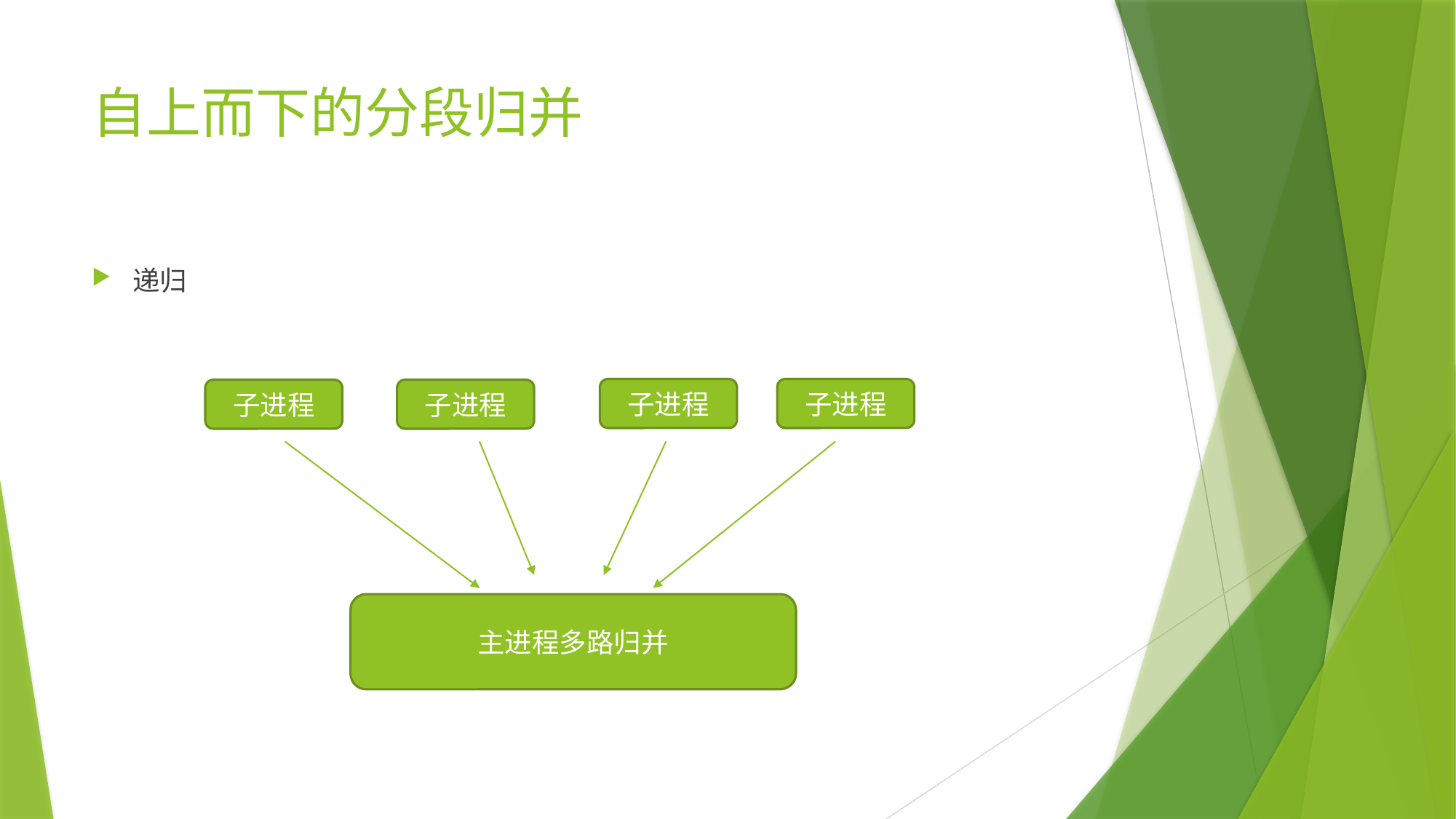

# 自上而下的分段归并
递归
子进程
子进程
子进程
子进程
主进程多路归并